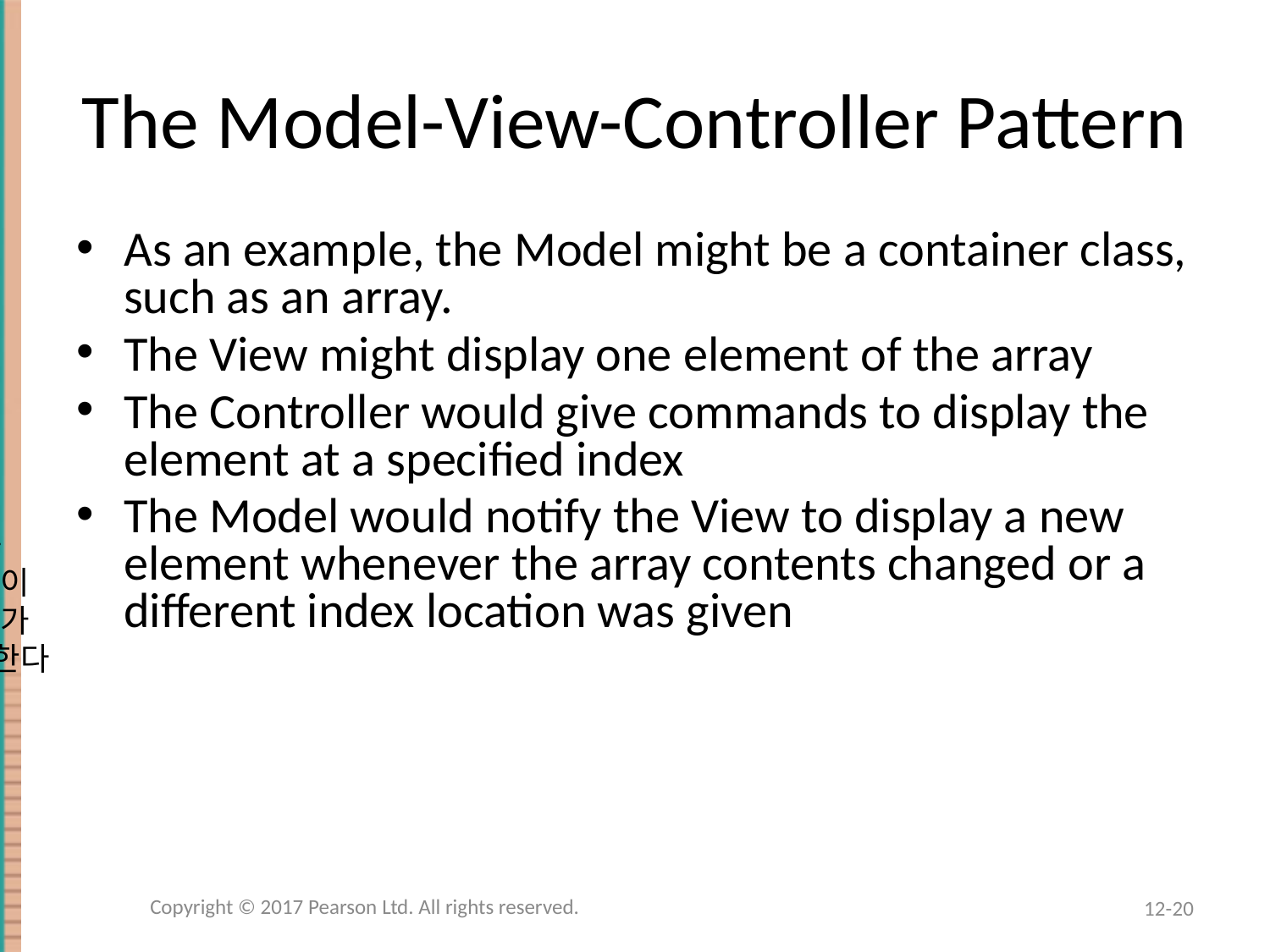

# The Model-View-Controller Pattern
As an example, the Model might be a container class, such as an array.
The View might display one element of the array
The Controller would give commands to display the element at a specified index
The Model would notify the View to display a new element whenever the array contents changed or a different index location was given
모델은 새로운 element를 나타내기 위하여 배열 내용이 변가거나 다른 인덱스 위치가 주어지면 뷰에게 알려줘야한다
Copyright © 2017 Pearson Ltd. All rights reserved.
12-20